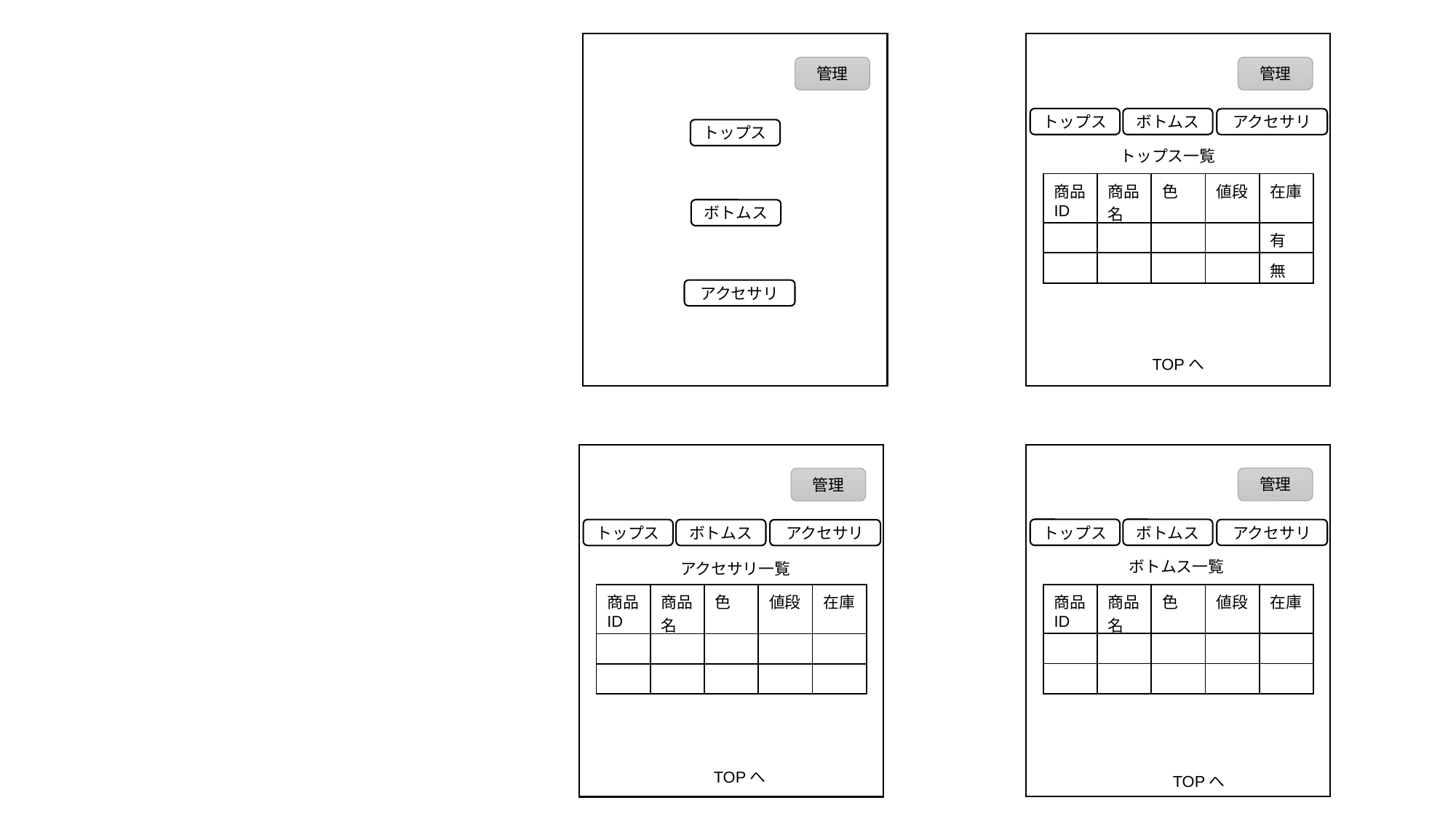

管理
管理
トップス
ボトムス
アクセサリ
トップス
トップス一覧
| 商品ID | 商品名 | 色 | 値段 | 在庫 |
| --- | --- | --- | --- | --- |
|  |  |  |  | 有 |
|  |  |  |  | 無 |
ボトムス
アクセサリ
TOPへ

管理
管理
トップス
ボトムス
アクセサリ
トップス
ボトムス
アクセサリ
ボトムス一覧
アクセサリ一覧
| 商品ID | 商品名 | 色 | 値段 | 在庫 |
| --- | --- | --- | --- | --- |
|  |  |  |  |  |
|  |  |  |  |  |
| 商品ID | 商品名 | 色 | 値段 | 在庫 |
| --- | --- | --- | --- | --- |
|  |  |  |  |  |
|  |  |  |  |  |
TOPへ
TOPへ